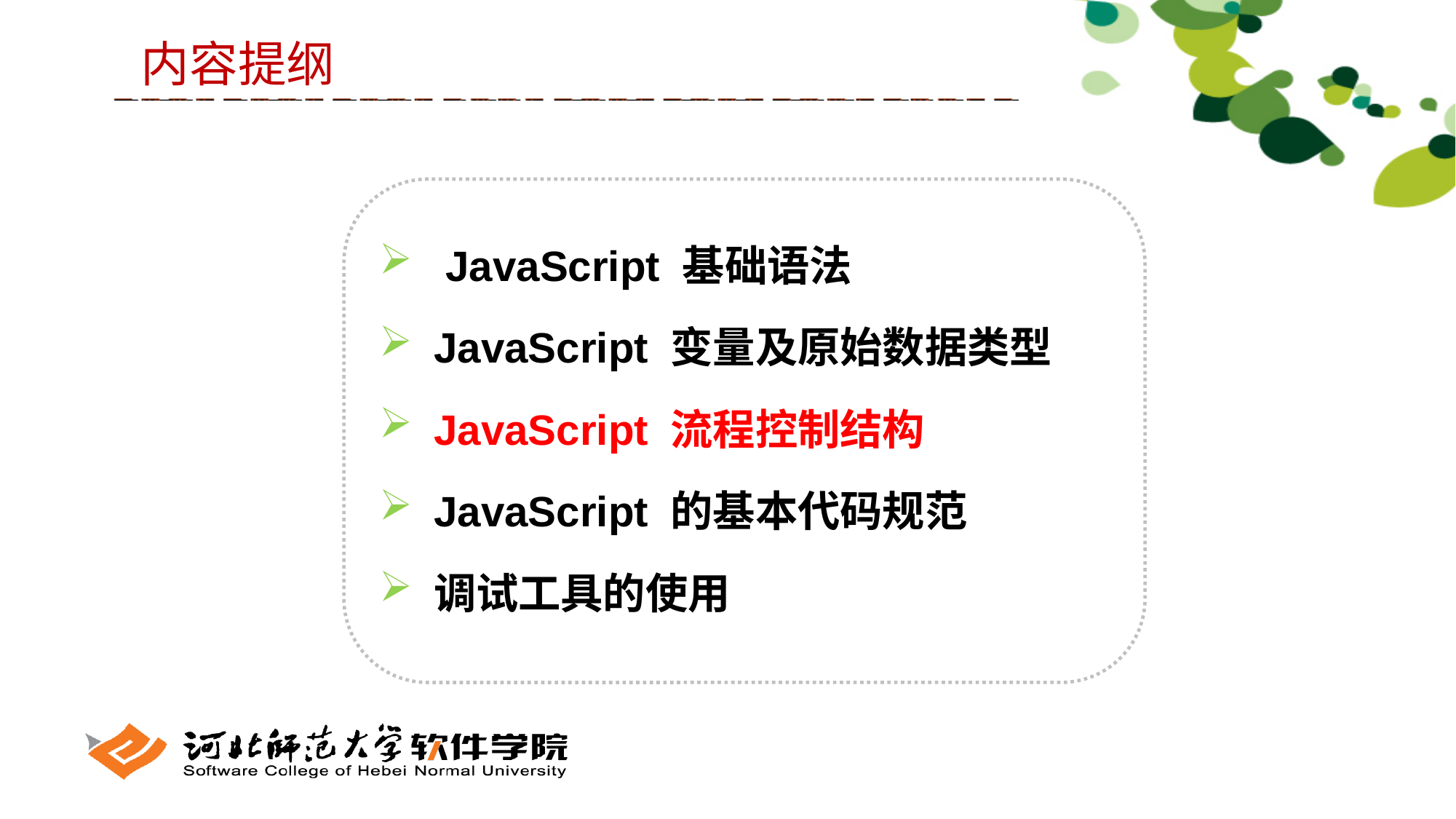

内容提纲
 JavaScript 基础语法
JavaScript 变量及原始数据类型
JavaScript 流程控制结构
JavaScript 的基本代码规范
调试工具的使用